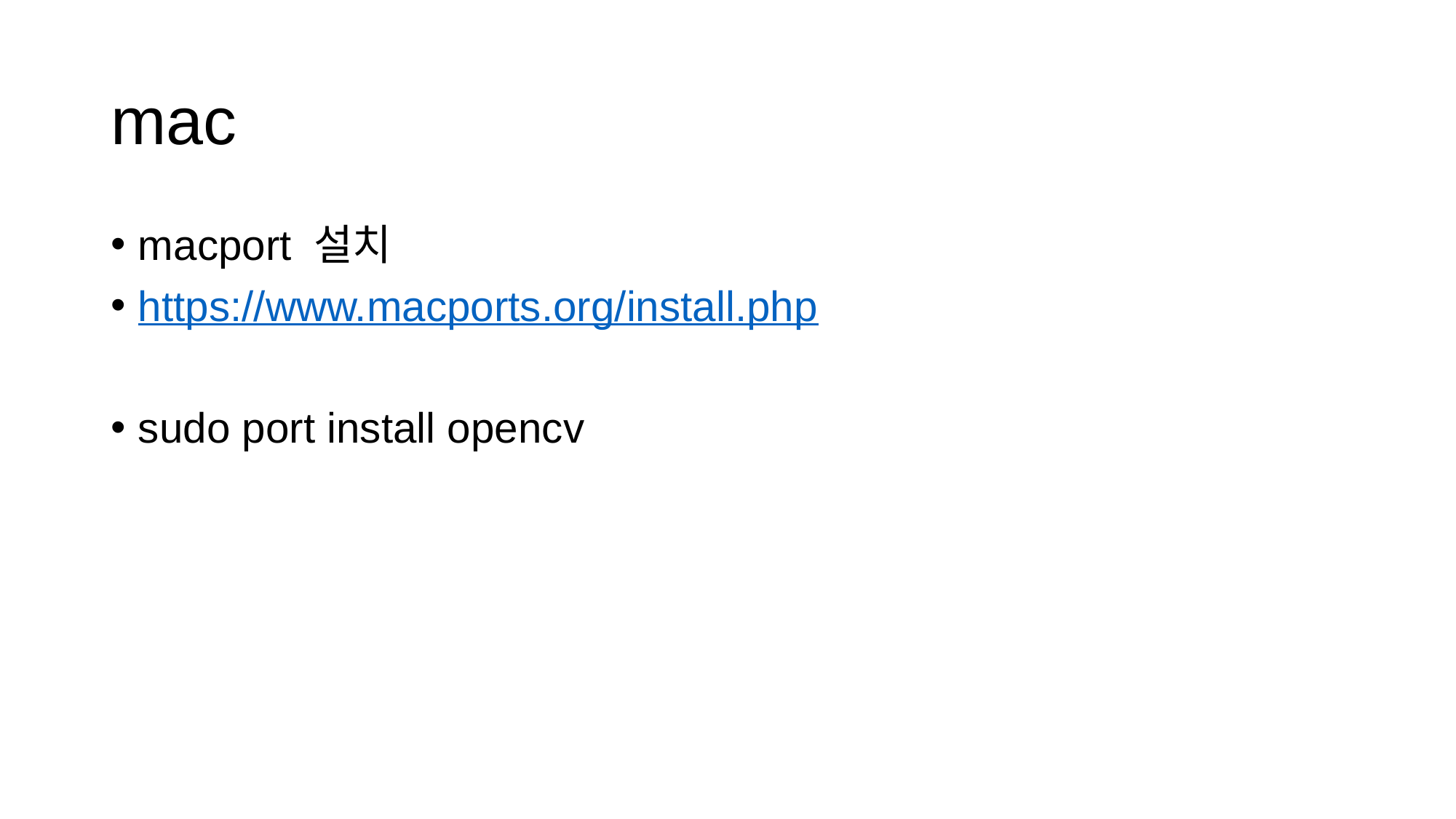

# mac
macport 설치
https://www.macports.org/install.php

sudo port install opencv